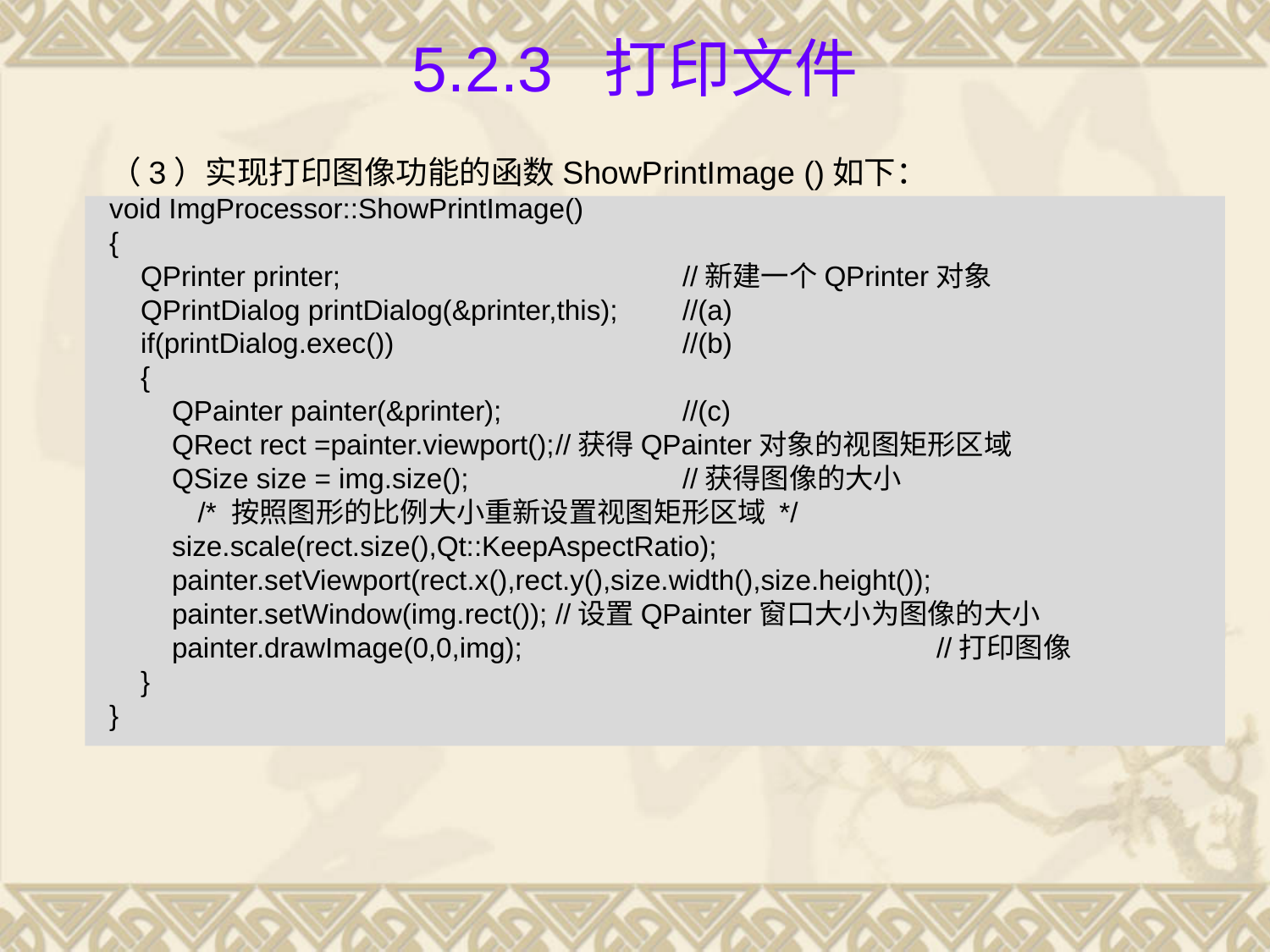

# 5.2.3  打印文件
（3）实现打印图像功能的函数ShowPrintImage ()如下：
void ImgProcessor::ShowPrintImage()
{
    QPrinter printer;			//新建一个QPrinter对象
    QPrintDialog printDialog(&printer,this);	//(a)
    if(printDialog.exec())			//(b)
    {
        QPainter painter(&printer);		//(c)
        QRect rect =painter.viewport();	//获得QPainter对象的视图矩形区域
        QSize size = img.size();		//获得图像的大小
	   /* 按照图形的比例大小重新设置视图矩形区域 */
        size.scale(rect.size(),Qt::KeepAspectRatio);
        painter.setViewport(rect.x(),rect.y(),size.width(),size.height());
        painter.setWindow(img.rect());	//设置QPainter窗口大小为图像的大小
        painter.drawImage(0,0,img);				//打印图像
    }
}